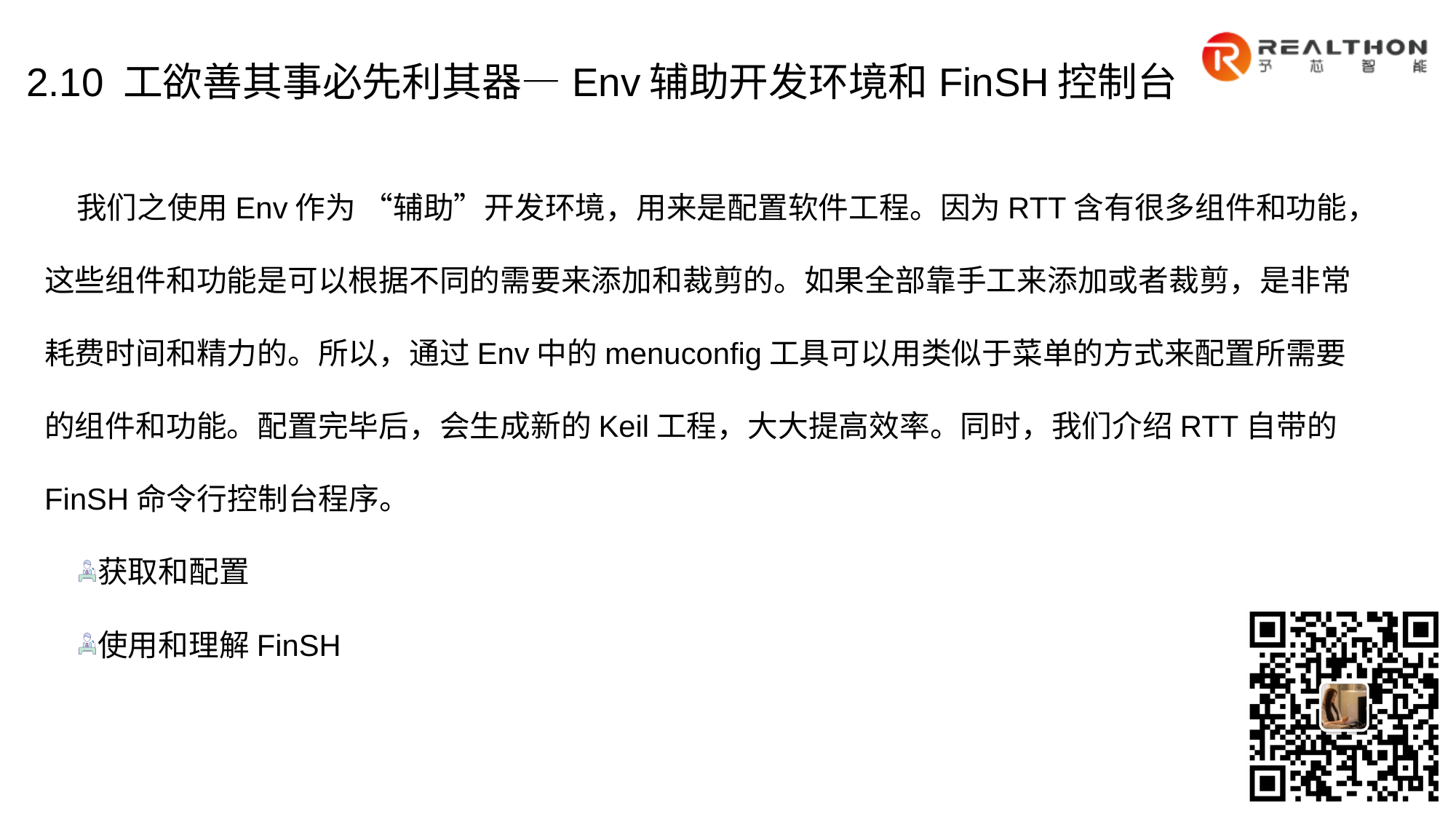

2.10 工欲善其事必先利其器—Env辅助开发环境和FinSH控制台
我们之使用Env作为 “辅助”开发环境，用来是配置软件工程。因为RTT含有很多组件和功能，这些组件和功能是可以根据不同的需要来添加和裁剪的。如果全部靠手工来添加或者裁剪，是非常耗费时间和精力的。所以，通过Env中的menuconfig工具可以用类似于菜单的方式来配置所需要的组件和功能。配置完毕后，会生成新的Keil工程，大大提高效率。同时，我们介绍RTT自带的FinSH命令行控制台程序。
获取和配置
使用和理解FinSH